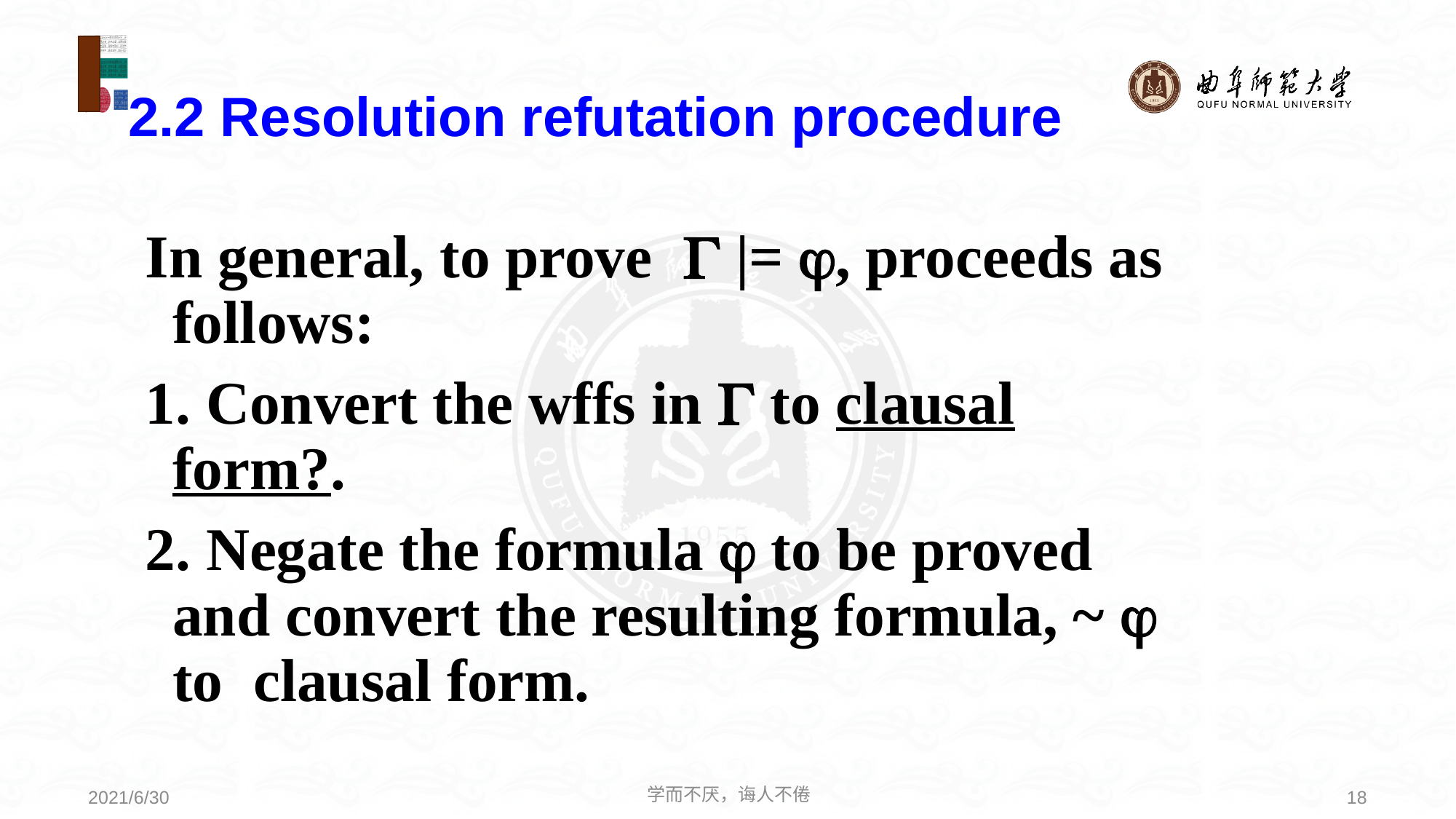

# 2.2 Resolution refutation procedure
In general, to prove  Γ |= ϕ, proceeds as follows:
1. Convert the wffs in Γ to clausal form?.
2. Negate the formula ϕ to be proved and convert the resulting formula, ~ ϕ to  clausal form.
学而不厌，诲人不倦
18
2021/6/30